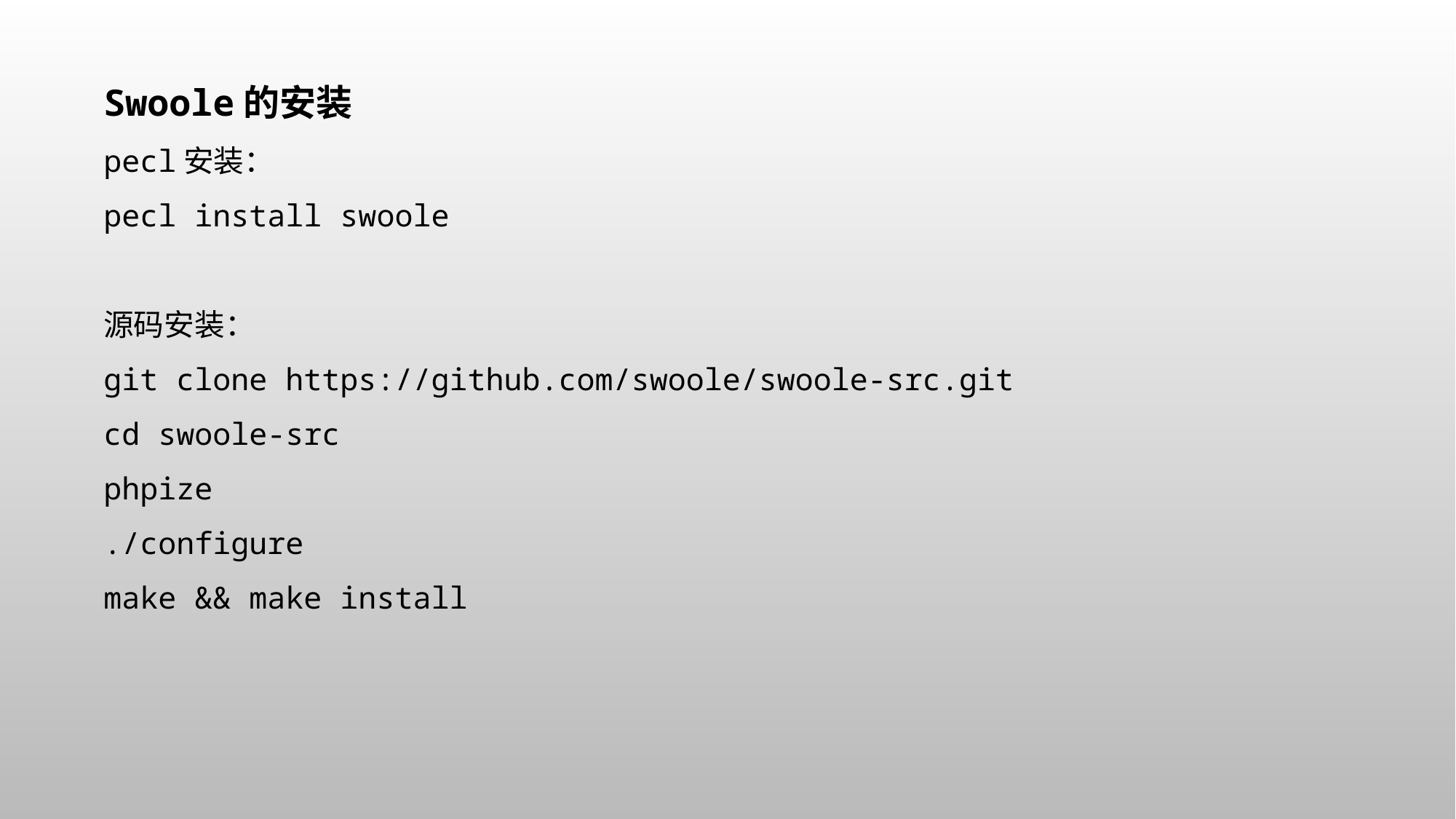

Swoole的安装
pecl安装：
pecl install swoole

源码安装：
git clone https://github.com/swoole/swoole-src.git
cd swoole-src
phpize
./configure
make && make install